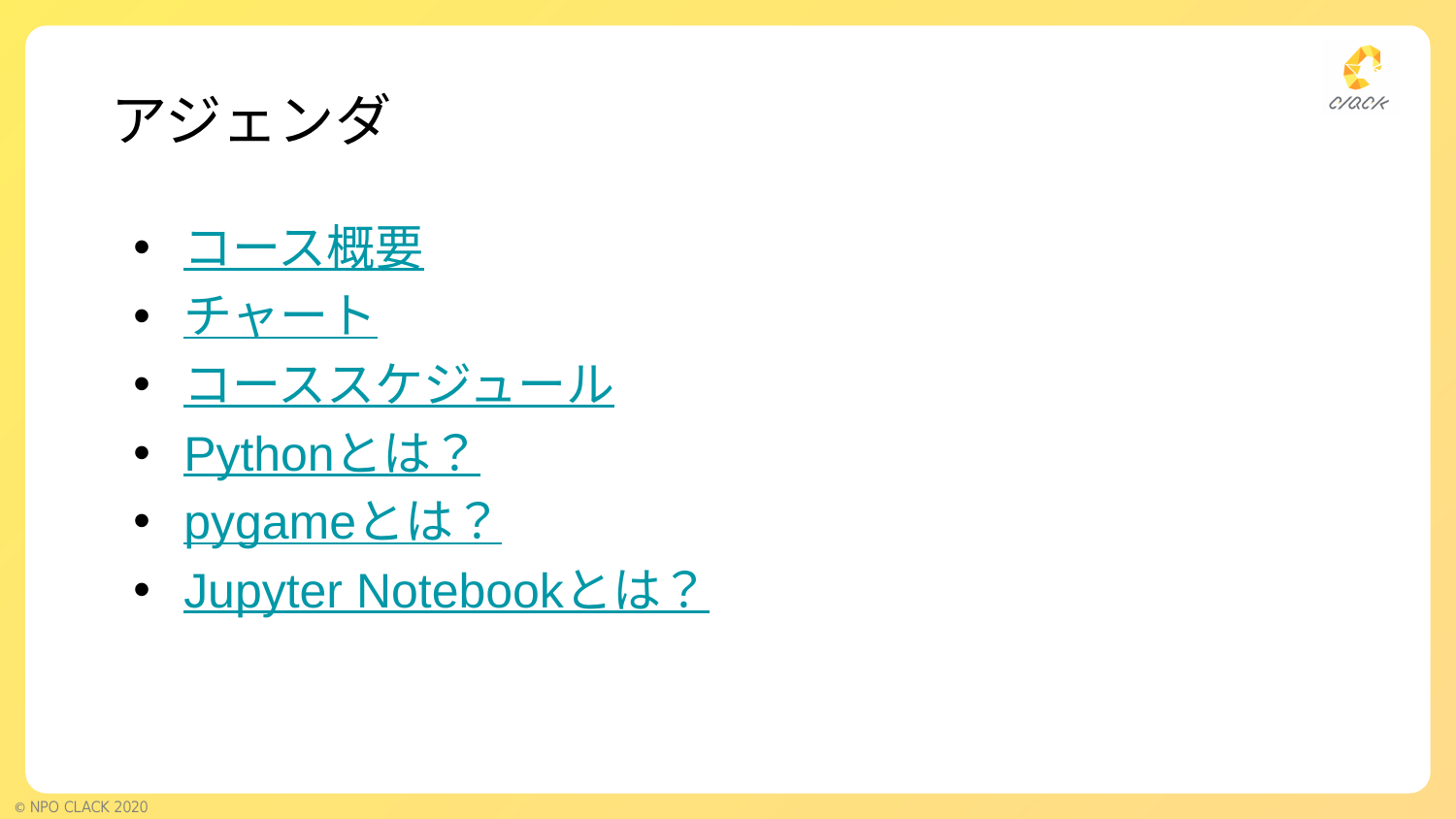

# アジェンダ
コース概要
チャート
コーススケジュール
Pythonとは？
pygameとは？
Jupyter Notebookとは？